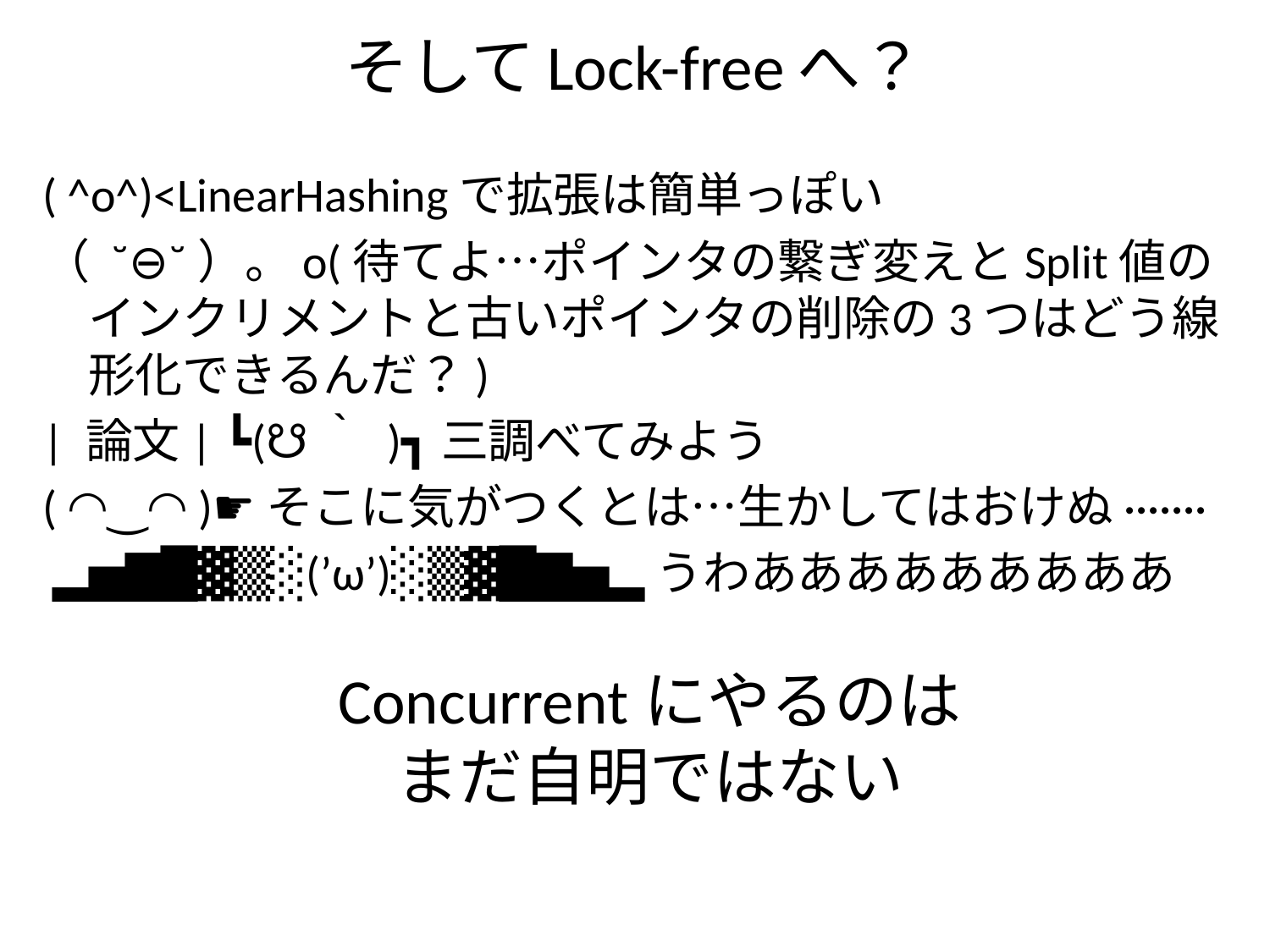

# そしてLock-freeへ？
( ^o^)<LinearHashingで拡張は簡単っぽい
（ ˘⊖˘）。o(待てよ…ポインタの繋ぎ変えとSplit値のインクリメントと古いポインタの削除の3つはどう線形化できるんだ？)
| 論文| ┗(☋｀ )┓三調べてみよう
( ◠‿◠ )☛そこに気がつくとは…生かしてはおけぬ·······
 ▂▅▇█▓▒░(’ω’)░▒▓█▇▅▂うわあああああああああ
Concurrentにやるのは
まだ自明ではない